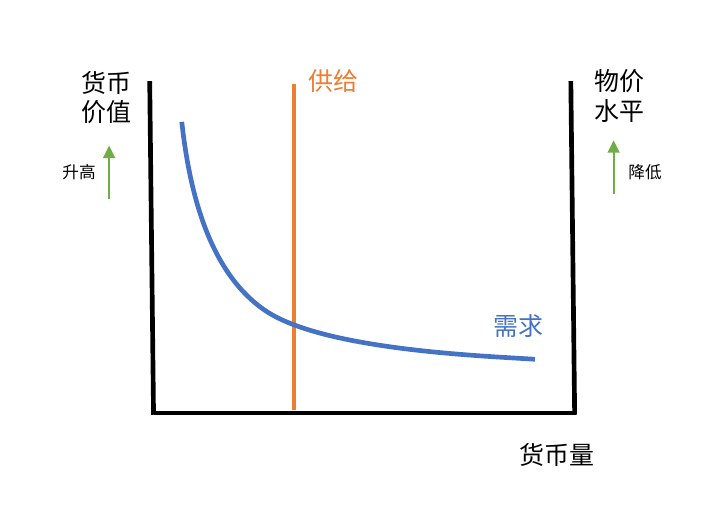

供给
物价水平
货币价值

升高
降低
需求
货币量